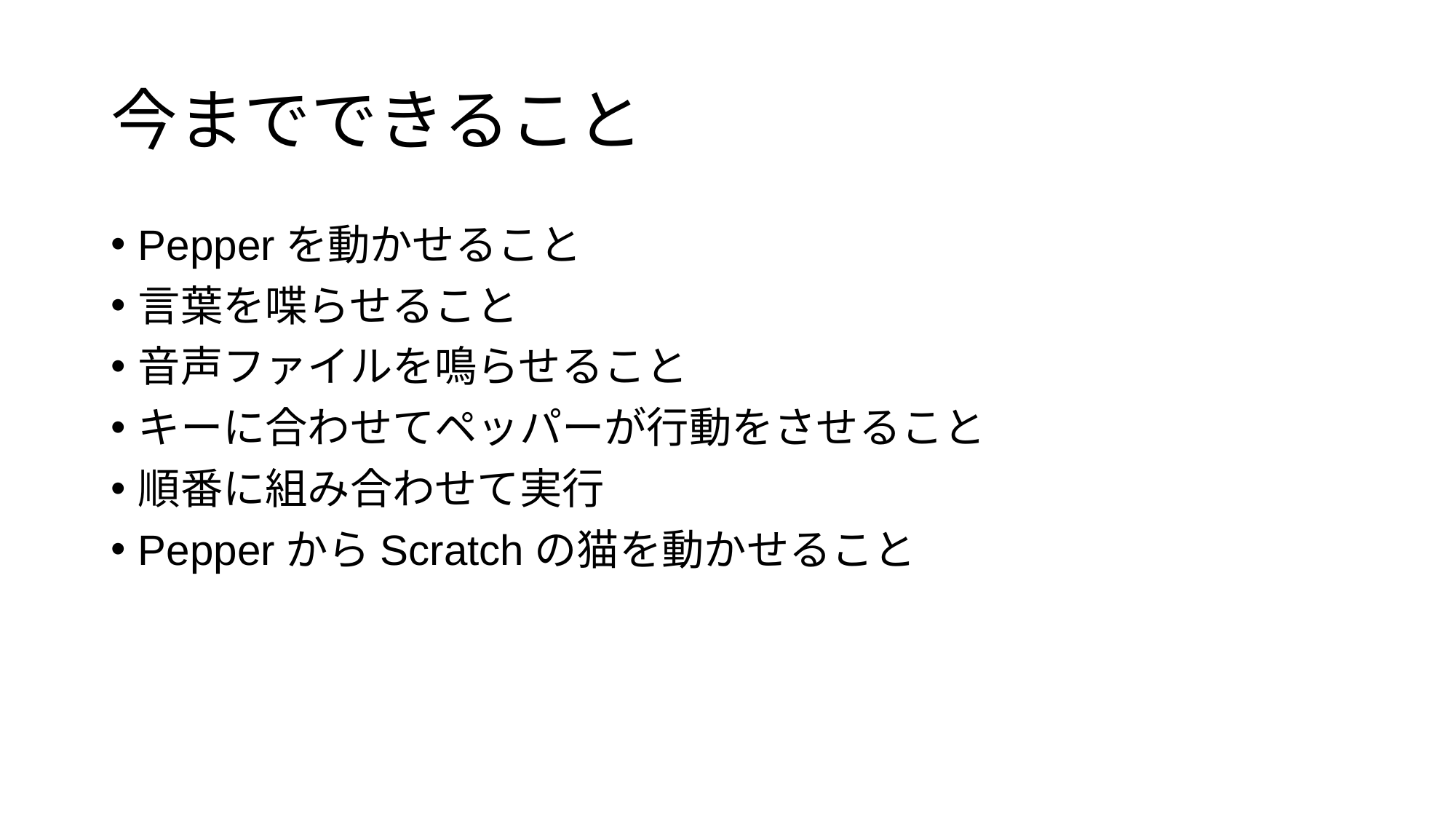

# 今までできること
Pepperを動かせること
言葉を喋らせること
音声ファイルを鳴らせること
キーに合わせてペッパーが行動をさせること
順番に組み合わせて実行
PepperからScratchの猫を動かせること